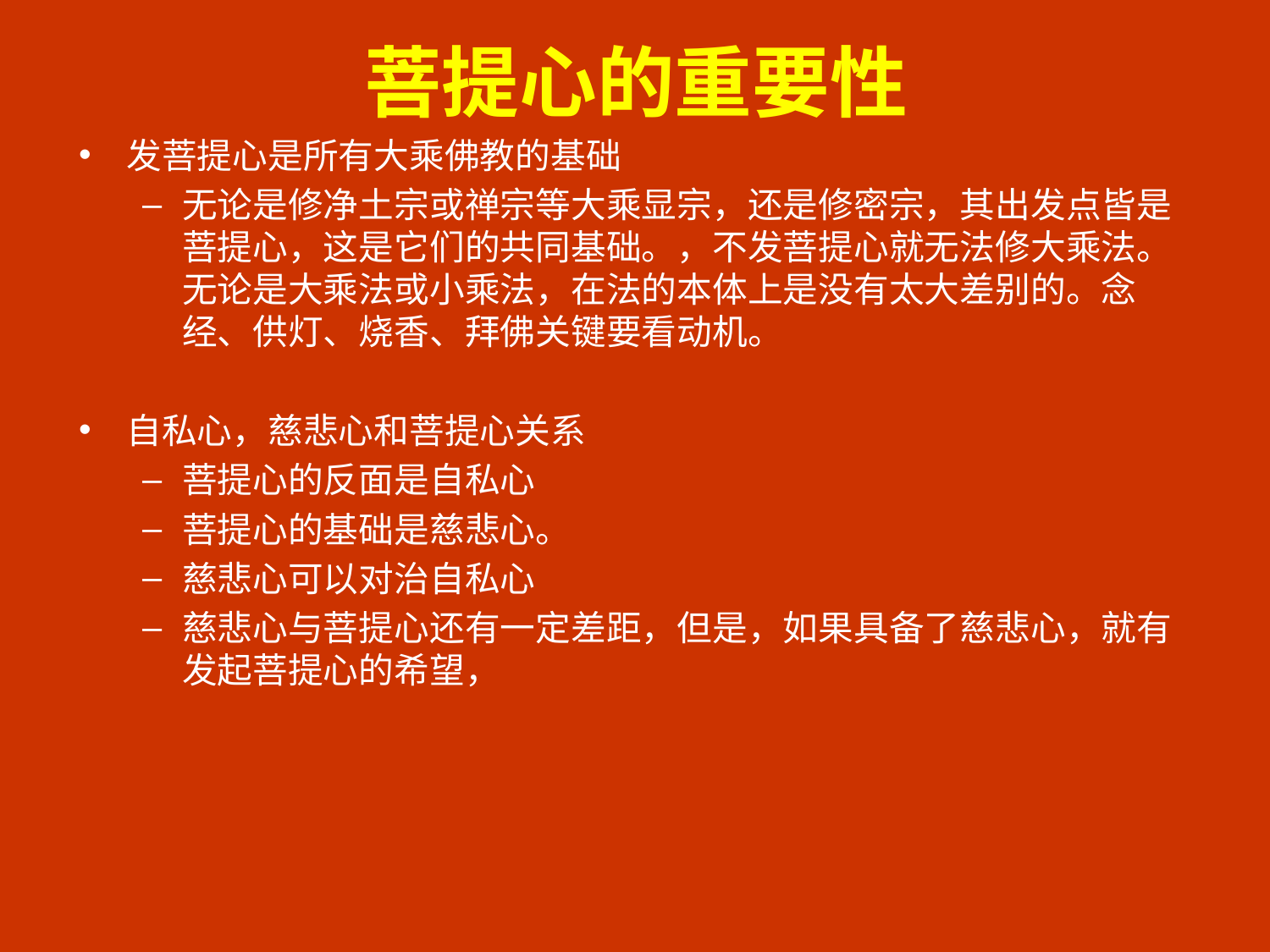

# 菩提心的重要性
发菩提心是所有大乘佛教的基础
无论是修净土宗或禅宗等大乘显宗，还是修密宗，其出发点皆是菩提心，这是它们的共同基础。，不发菩提心就无法修大乘法。无论是大乘法或小乘法，在法的本体上是没有太大差别的。念经、供灯、烧香、拜佛关键要看动机。

自私心，慈悲心和菩提心关系
菩提心的反面是自私心
菩提心的基础是慈悲心。
慈悲心可以对治自私心
慈悲心与菩提心还有一定差距，但是，如果具备了慈悲心，就有发起菩提心的希望，